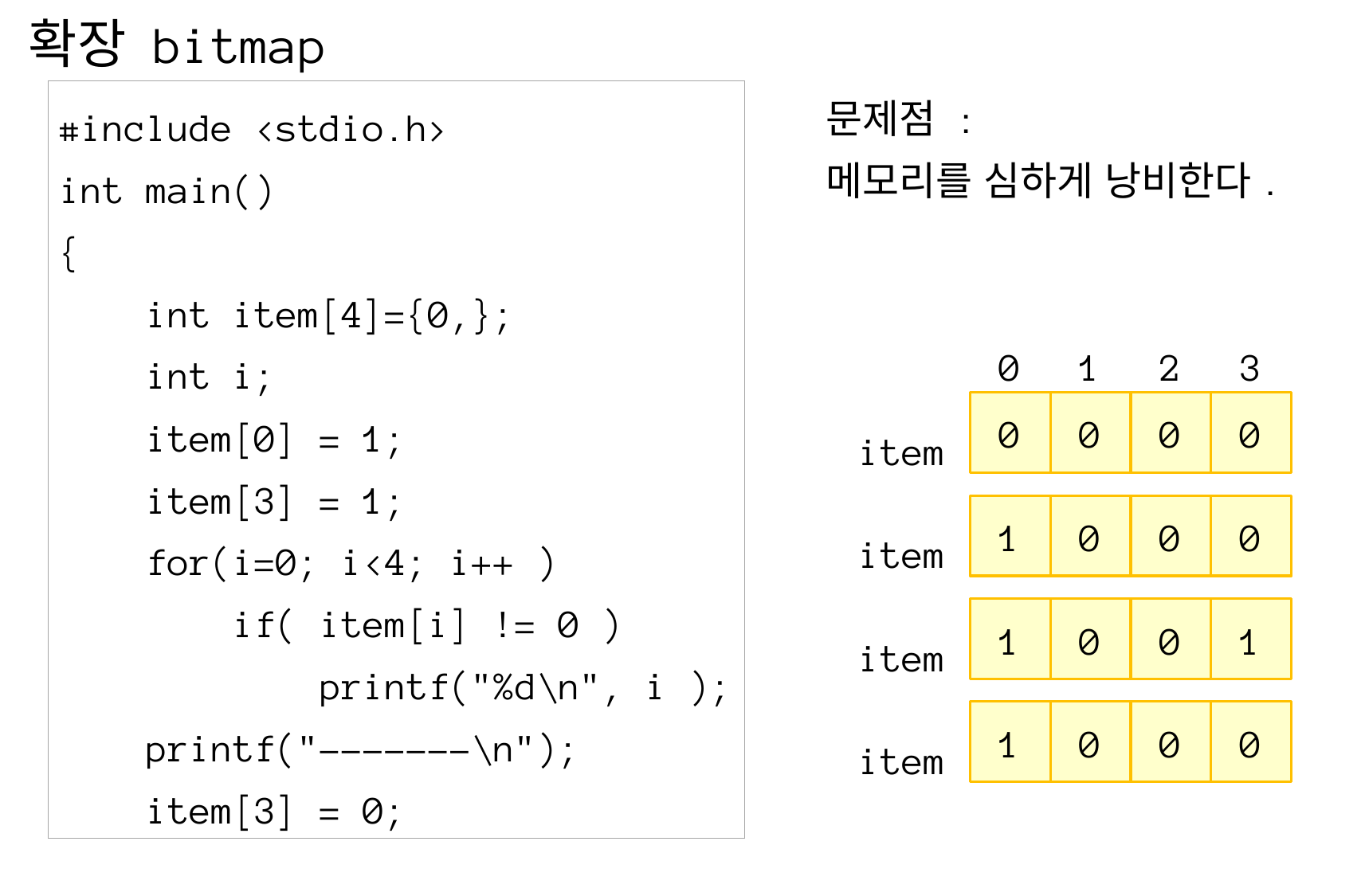

확장 bitmap
문제점 :
메모리를 심하게 낭비한다.

#include <stdio.h>
int main()
{
    int item[4]={0,};
    int i;
    item[0] = 1;
    item[3] = 1;
    for(i=0; i<4; i++ )
        if( item[i] != 0 )
            printf("%d\n", i );
    printf("-------\n");
    item[3] = 0;
0
1
2
3
0
0
0
0
item
1
0
0
0
item
1
0
0
1
item
1
0
0
0
item